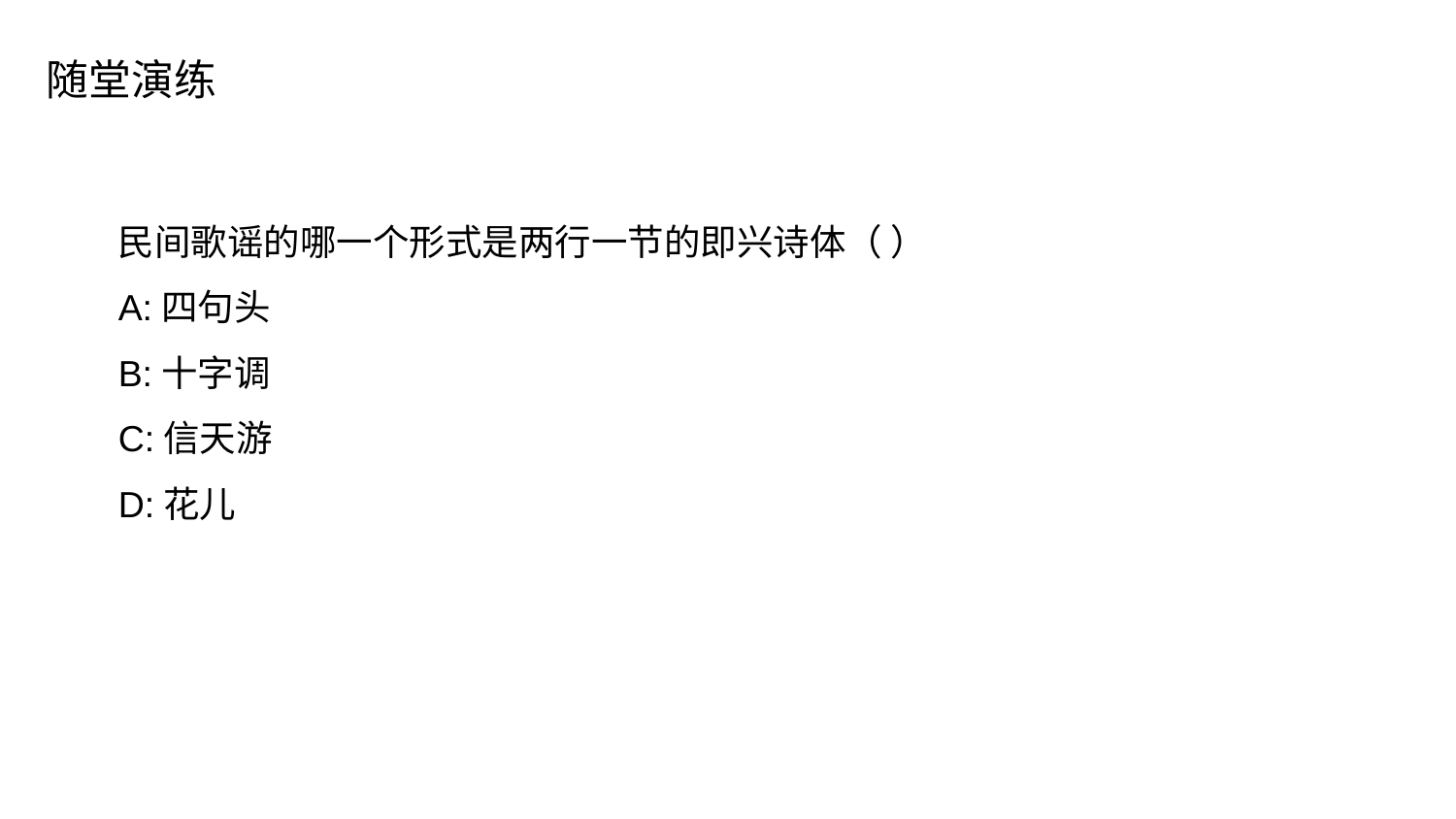

随堂演练
民间歌谣的哪一个形式是两行一节的即兴诗体（ ）
A:四句头
B:十字调
C:信天游
D:花儿